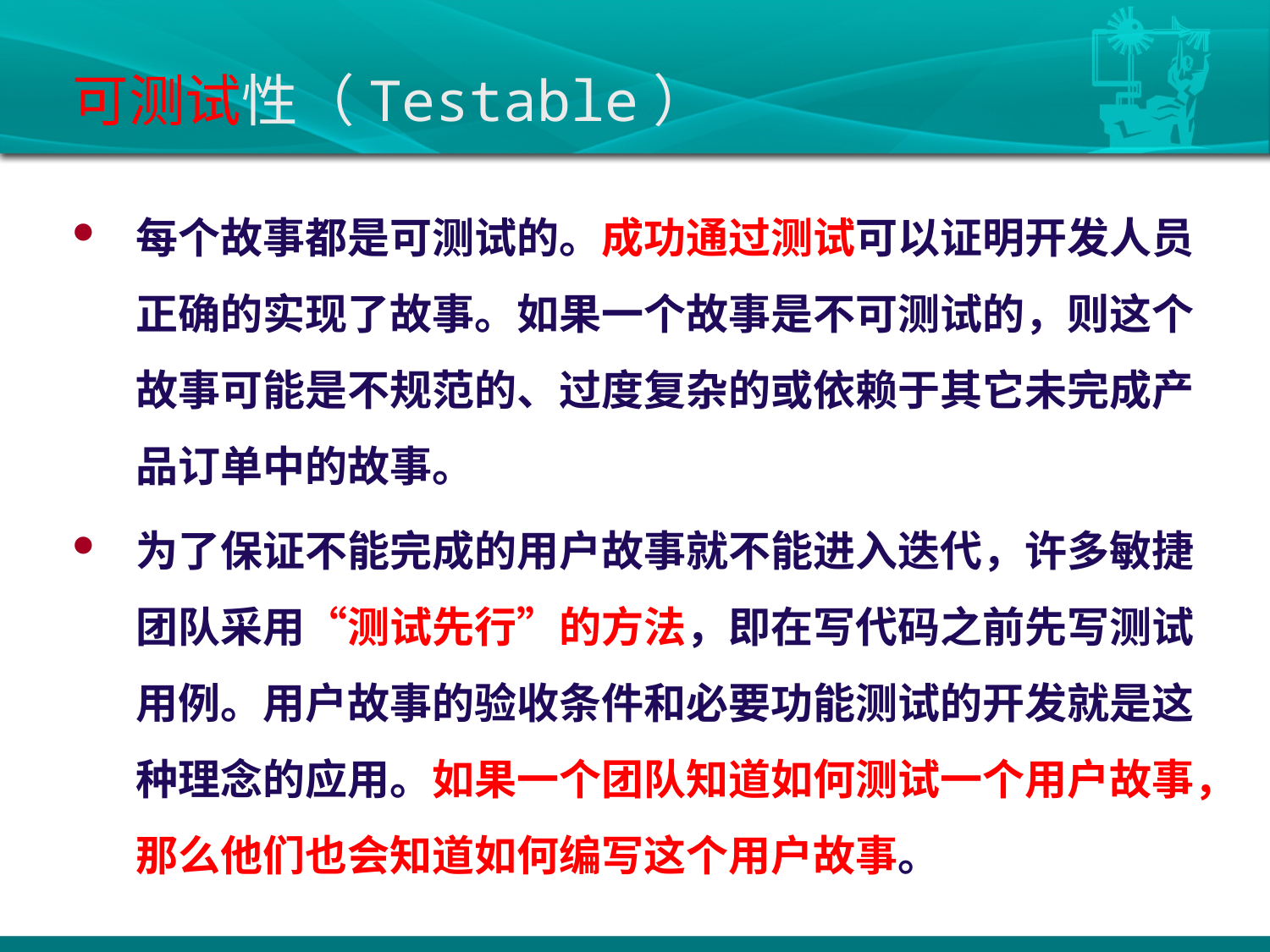

# 可测试性（Testable）
每个故事都是可测试的。成功通过测试可以证明开发人员正确的实现了故事。如果一个故事是不可测试的，则这个故事可能是不规范的、过度复杂的或依赖于其它未完成产品订单中的故事。
为了保证不能完成的用户故事就不能进入迭代，许多敏捷团队采用“测试先行”的方法，即在写代码之前先写测试用例。用户故事的验收条件和必要功能测试的开发就是这种理念的应用。如果一个团队知道如何测试一个用户故事，那么他们也会知道如何编写这个用户故事。